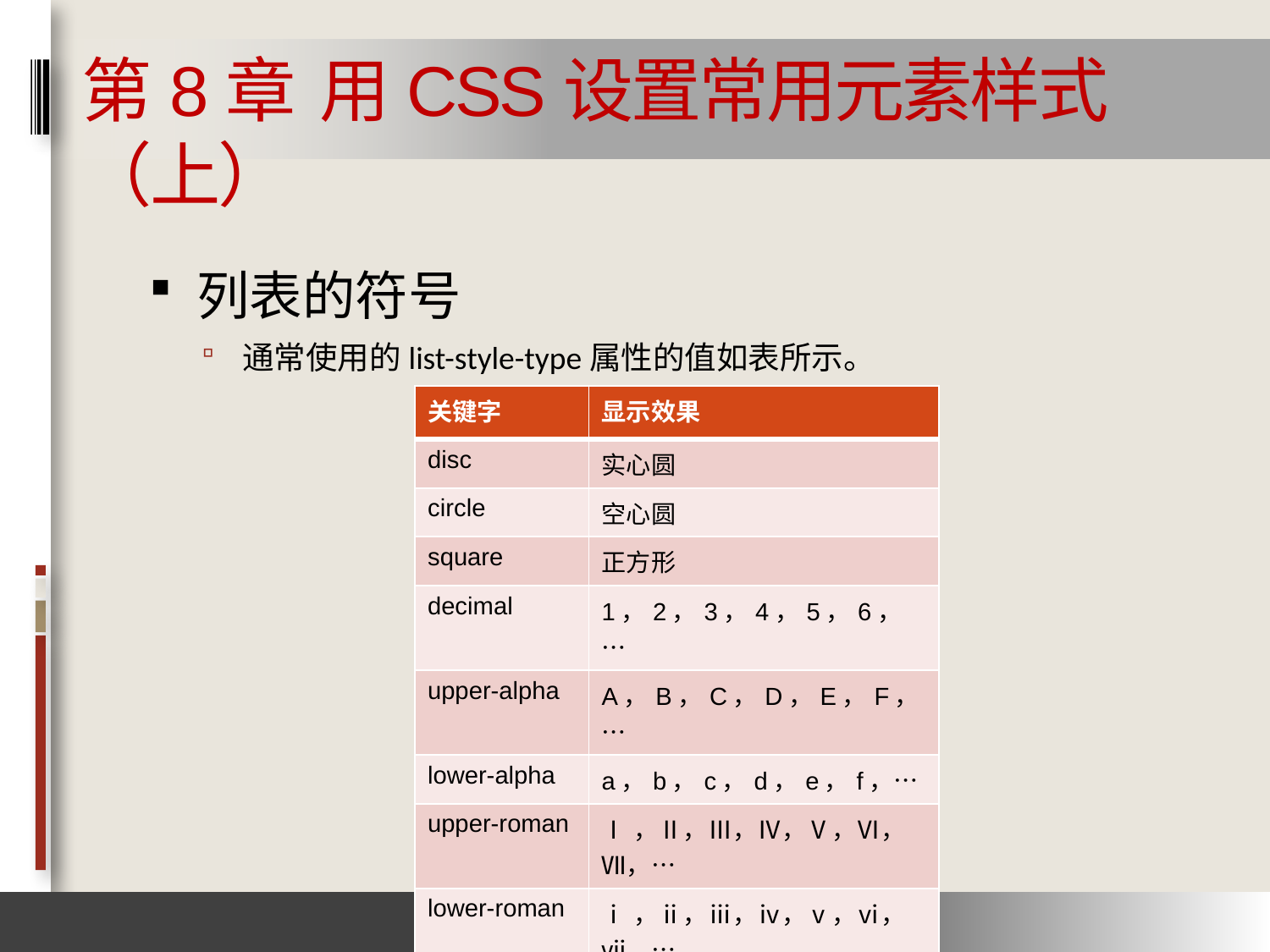

# 第8章  用CSS设置常用元素样式（上）
列表的符号
通常使用的list-style-type属性的值如表所示。

| 关键字 | 显示效果 |
| --- | --- |
| disc | 实心圆 |
| circle | 空心圆 |
| square | 正方形 |
| decimal | 1，2，3，4，5，6，… |
| upper-alpha | A，B，C，D，E，F，… |
| lower-alpha | a，b，c，d，e，f，… |
| upper-roman | Ⅰ，Ⅱ，Ⅲ，Ⅳ，Ⅴ，Ⅵ，Ⅶ，… |
| lower-roman | ⅰ，ⅱ，ⅲ，ⅳ，ⅴ，ⅵ，ⅶ，… |
| none | 不显示任何符号 |